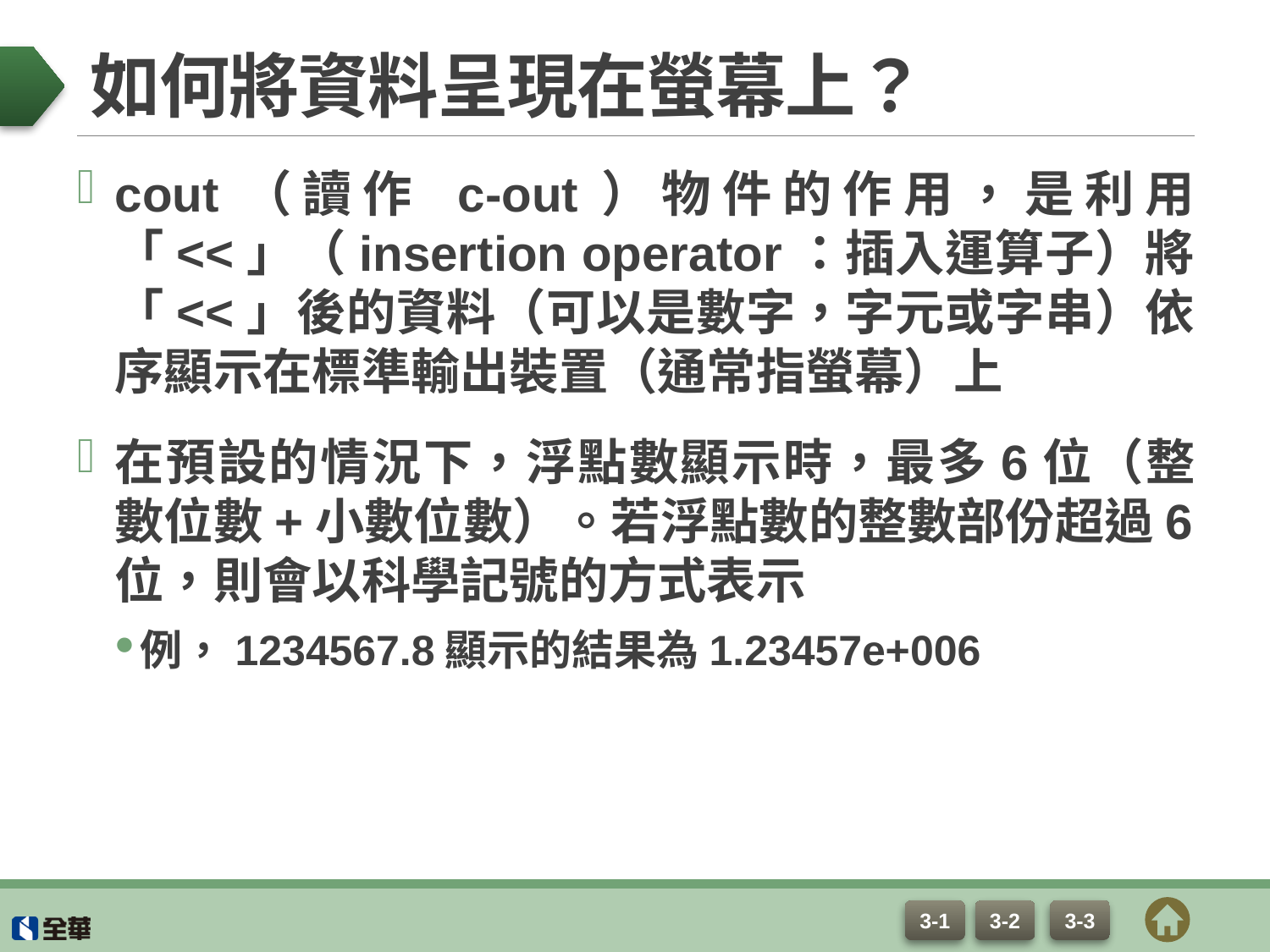

# 如何將資料呈現在螢幕上？
cout（讀作 c-out）物件的作用，是利用「<<」（insertion operator：插入運算子）將「<<」後的資料（可以是數字，字元或字串）依序顯示在標準輸出裝置（通常指螢幕）上
在預設的情況下，浮點數顯示時，最多6位（整數位數+小數位數）。若浮點數的整數部份超過6位，則會以科學記號的方式表示
例，1234567.8顯示的結果為1.23457e+006